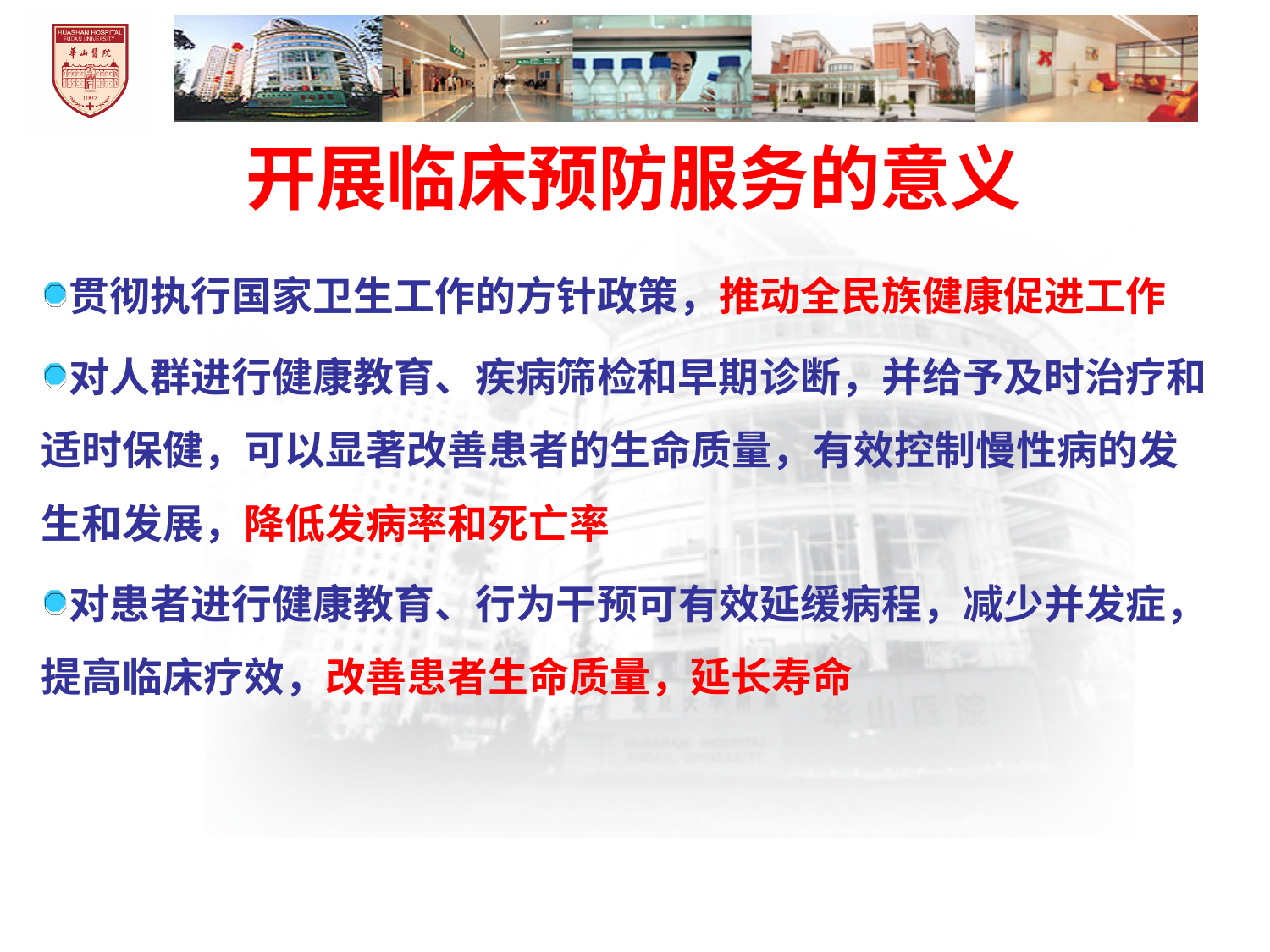

# 开展临床预防服务的意义
贯彻执行国家卫生工作的方针政策，推动全民族健康促进工作
对人群进行健康教育、疾病筛检和早期诊断，并给予及时治疗和适时保健，可以显著改善患者的生命质量，有效控制慢性病的发生和发展，降低发病率和死亡率
对患者进行健康教育、行为干预可有效延缓病程，减少并发症，提高临床疗效，改善患者生命质量，延长寿命